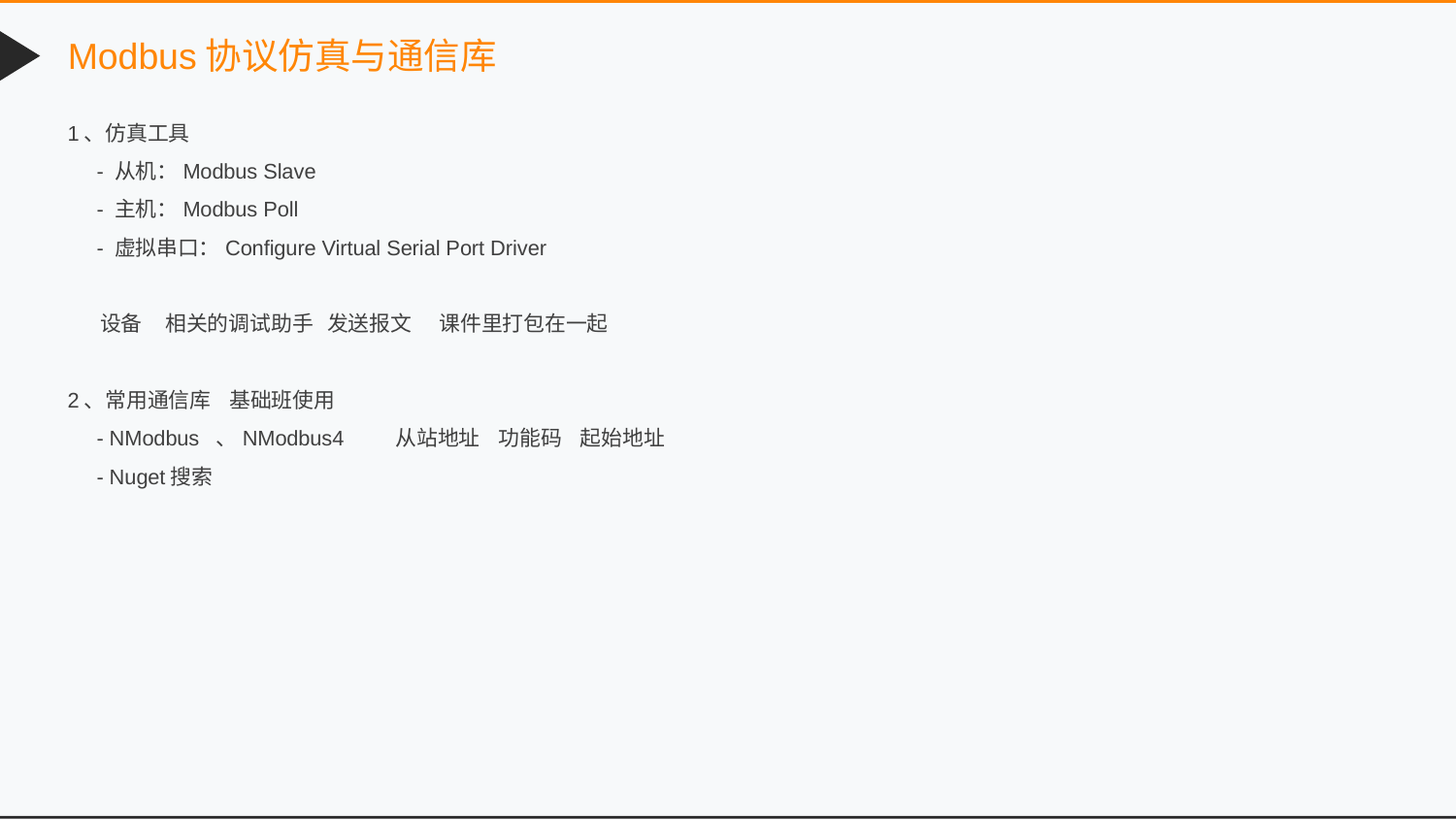

Modbus协议仿真与通信库
1、仿真工具
     - 从机：Modbus Slave
     - 主机：Modbus Poll
     - 虚拟串口：Configure Virtual Serial Port Driver

      设备     相关的调试助手   发送报文      课件里打包在一起

2、常用通信库    基础班使用
     - NModbus  、NModbus4        从站地址    功能码    起始地址
     - Nuget搜索